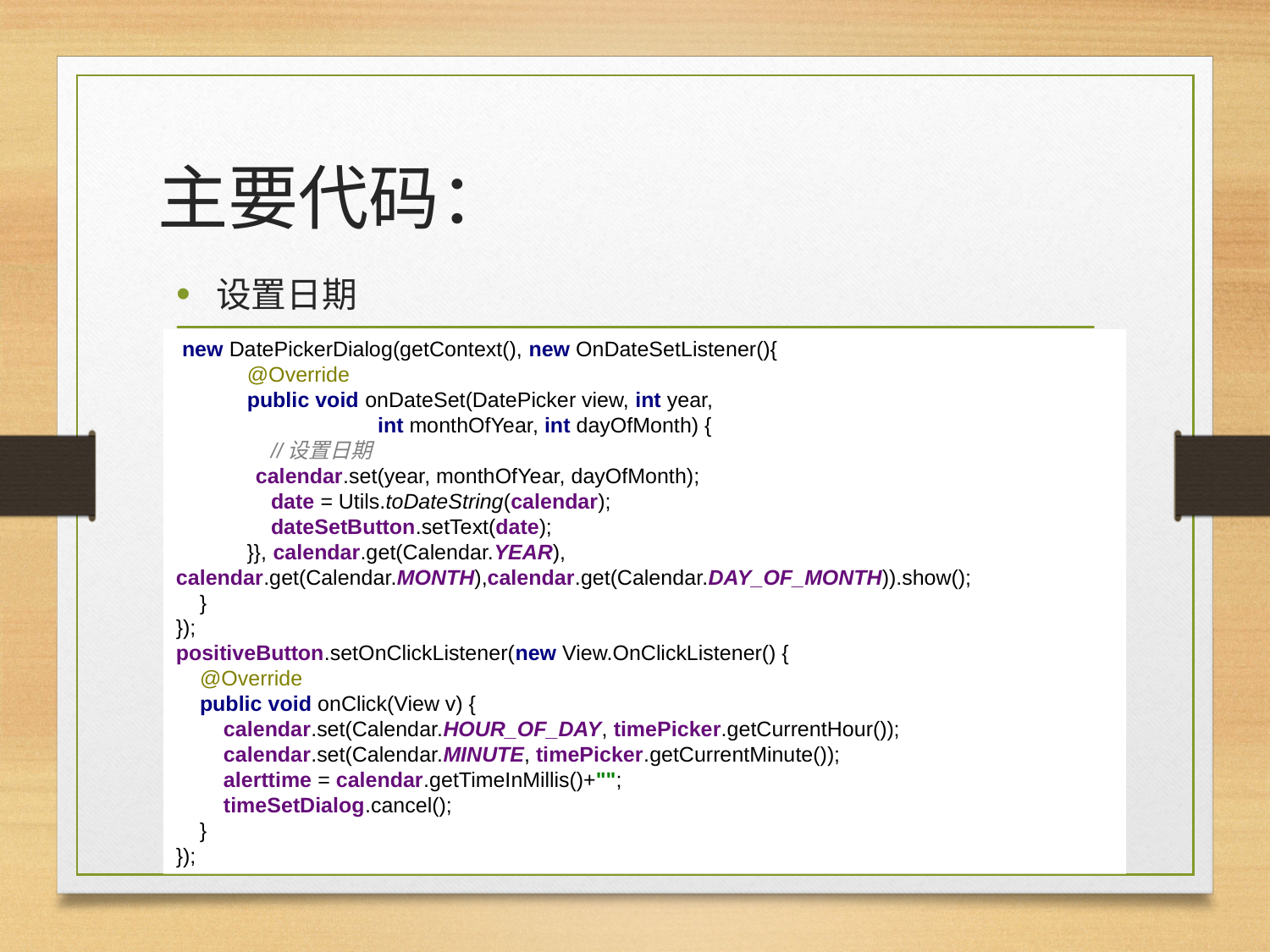

# 主要代码：
设置日期

 new DatePickerDialog(getContext(), new OnDateSetListener(){
            @Override
            public void onDateSet(DatePicker view, int year,
                                  int monthOfYear, int dayOfMonth) {
                //设置日期
                calendar.set(year, monthOfYear, dayOfMonth);
                date = Utils.toDateString(calendar);
                dateSetButton.setText(date);
            }}, calendar.get(Calendar.YEAR), calendar.get(Calendar.MONTH),calendar.get(Calendar.DAY_OF_MONTH)).show();
    }
});
positiveButton.setOnClickListener(new View.OnClickListener() {
    @Override
    public void onClick(View v) {
        calendar.set(Calendar.HOUR_OF_DAY, timePicker.getCurrentHour());
        calendar.set(Calendar.MINUTE, timePicker.getCurrentMinute());
        alerttime = calendar.getTimeInMillis()+"";
        timeSetDialog.cancel();
    }
});